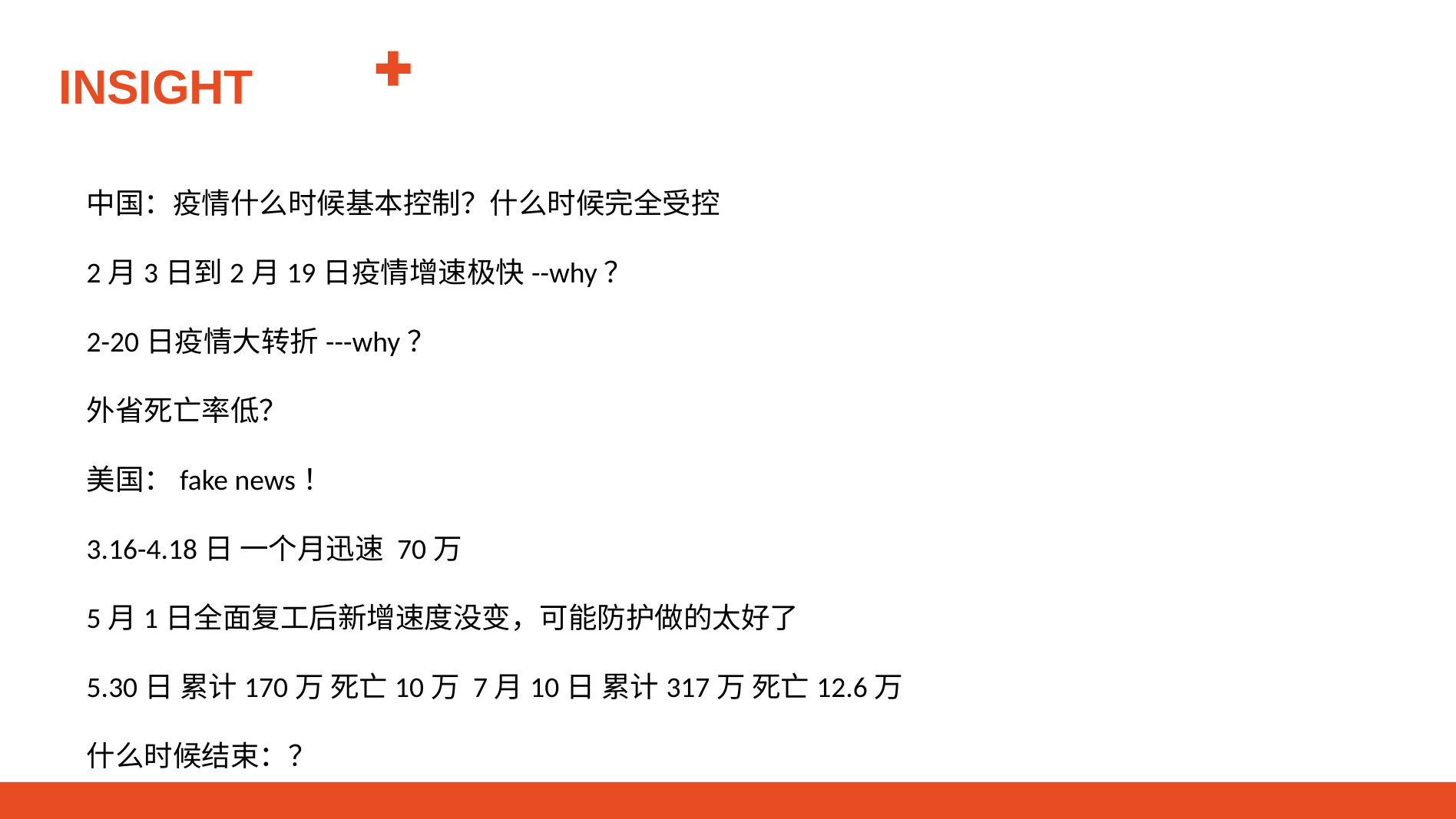

INSIGHT

中国：疫情什么时候基本控制？什么时候完全受控

2月3日到2月19日疫情增速极快--why？
2-20日疫情大转折---why？
外省死亡率低？

美国：fake news！
3.16-4.18日 一个月迅速 70万
5月1日全面复工后新增速度没变，可能防护做的太好了
5.30日 累计170万 死亡10万 7月10日 累计317万 死亡12.6万
什么时候结束：？